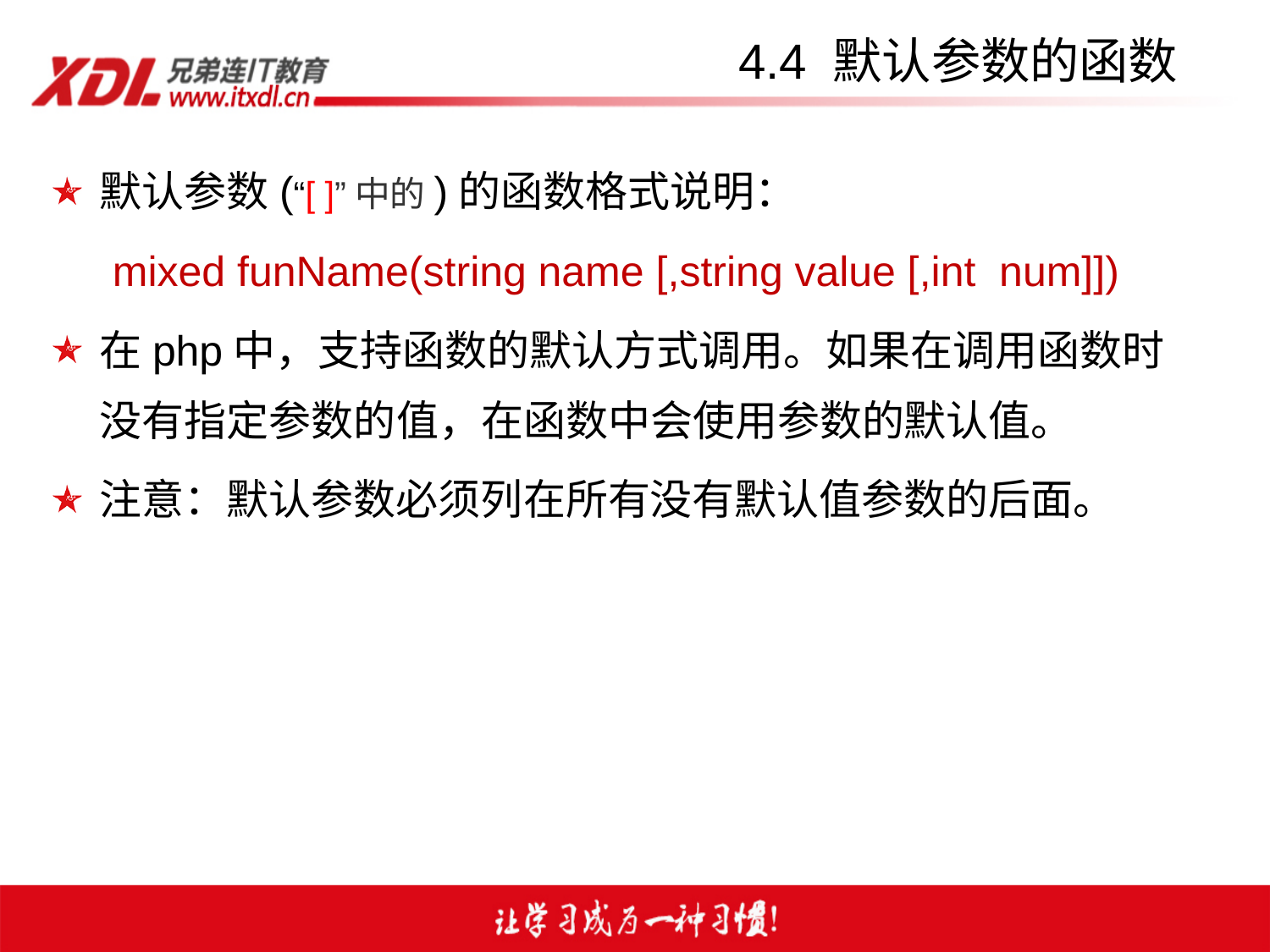

# 4.4 默认参数的函数
默认参数(“[ ]”中的)的函数格式说明：
	 mixed funName(string name [,string value [,int  num]])
在php中，支持函数的默认方式调用。如果在调用函数时没有指定参数的值，在函数中会使用参数的默认值。
注意：默认参数必须列在所有没有默认值参数的后面。